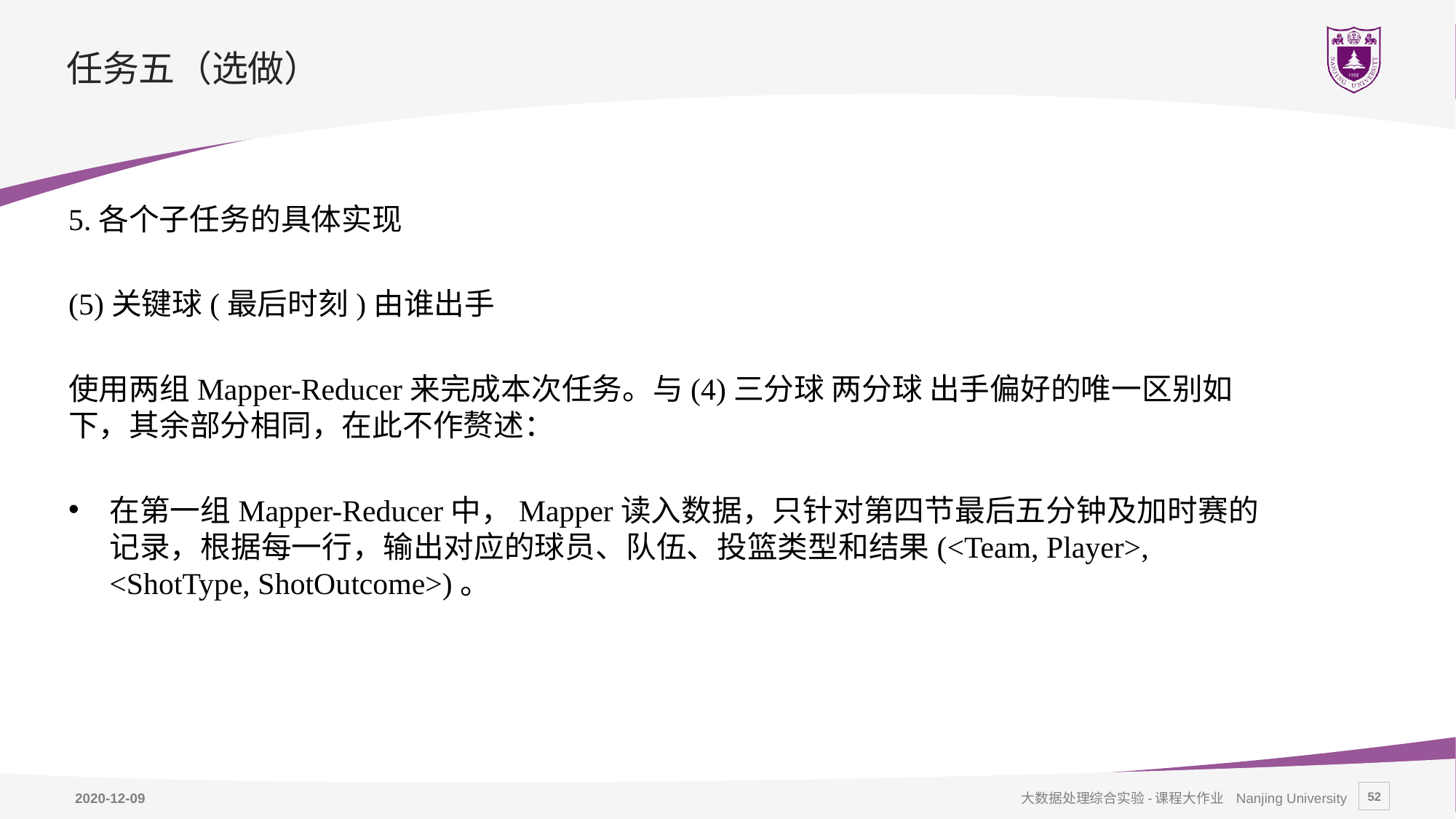

# 任务五（选做）
5.各个子任务的具体实现

(5)关键球(最后时刻)由谁出手

使用两组Mapper-Reducer来完成本次任务。与(4)三分球 两分球 出手偏好的唯一区别如下，其余部分相同，在此不作赘述：

在第一组Mapper-Reducer中，Mapper读入数据，只针对第四节最后五分钟及加时赛的记录，根据每一行，输出对应的球员、队伍、投篮类型和结果(<Team, Player>, <ShotType, ShotOutcome>)。